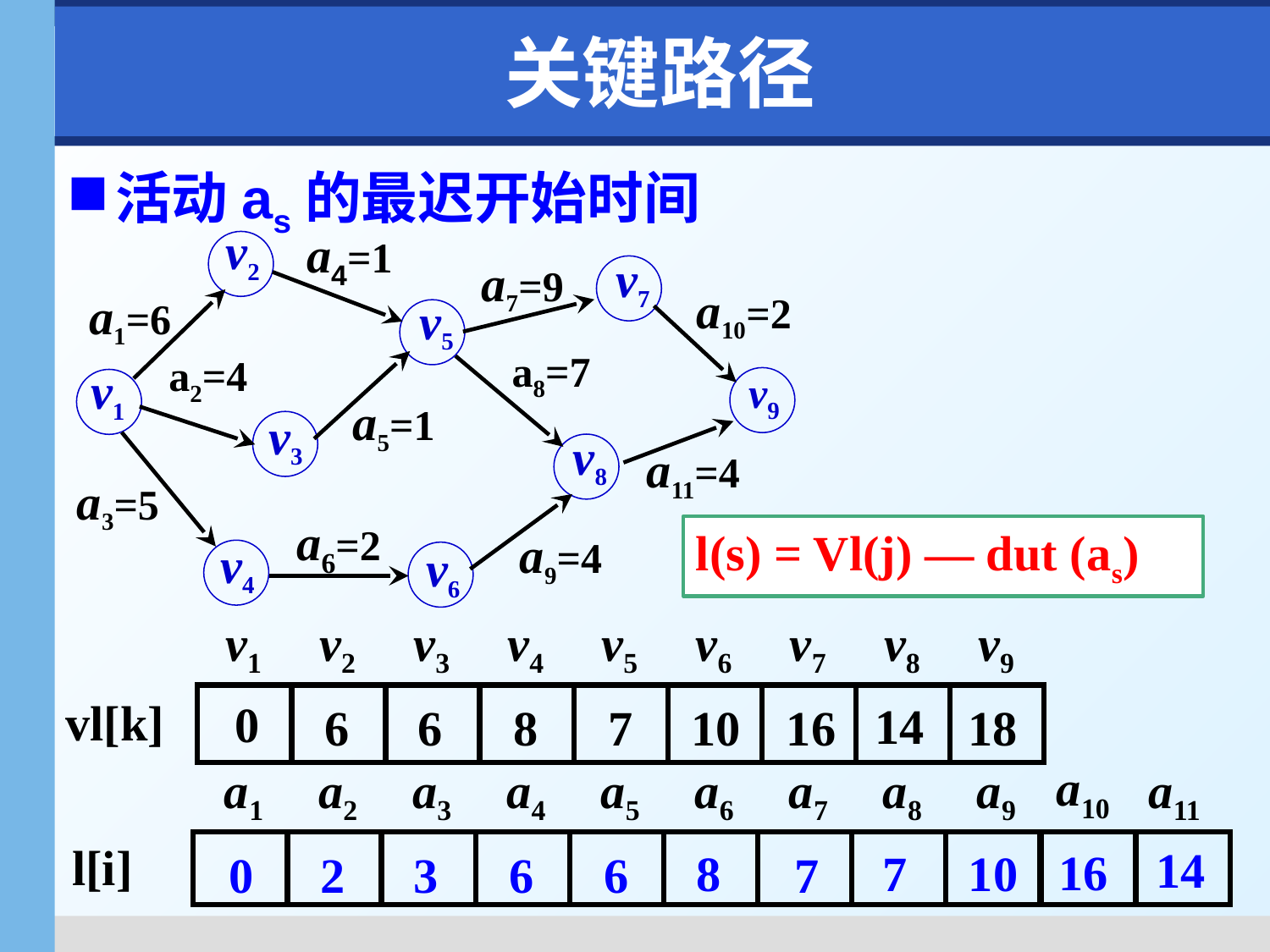

# 关键路径
活动as的最迟开始时间

v2

a4=1
v7
a7=9

a10=2
a1=6
v5

a8=7
a2=4

v9
a5=1

v8

a11=4
a3=5

a6=2
a9=4
v4
v6

v1

v3

l(s) = Vl(j) — dut (as)

v1
v2
v3
v4
v5
v6
v7
v8
v9
vl[k]
0
14
6
6
8
7
10
16
18

a10
a1
a2
a3
a4
a5
a6
a7
a8
a9
a11
l[i]

14
16
8
7
10
0
2
3
6
6
7